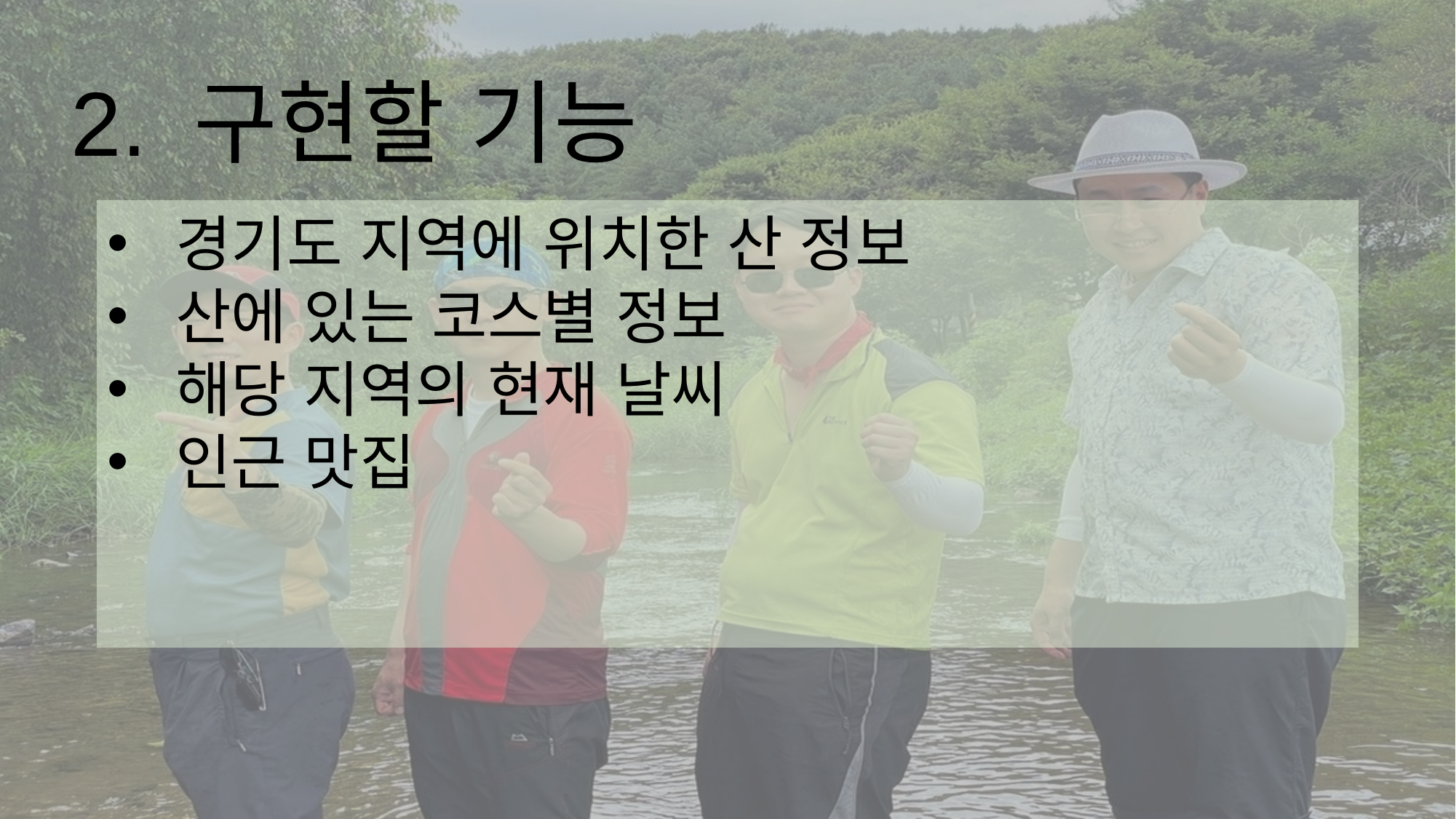

# 2. 구현할 기능
경기도 지역에 위치한 산 정보
산에 있는 코스별 정보
해당 지역의 현재 날씨
인근 맛집